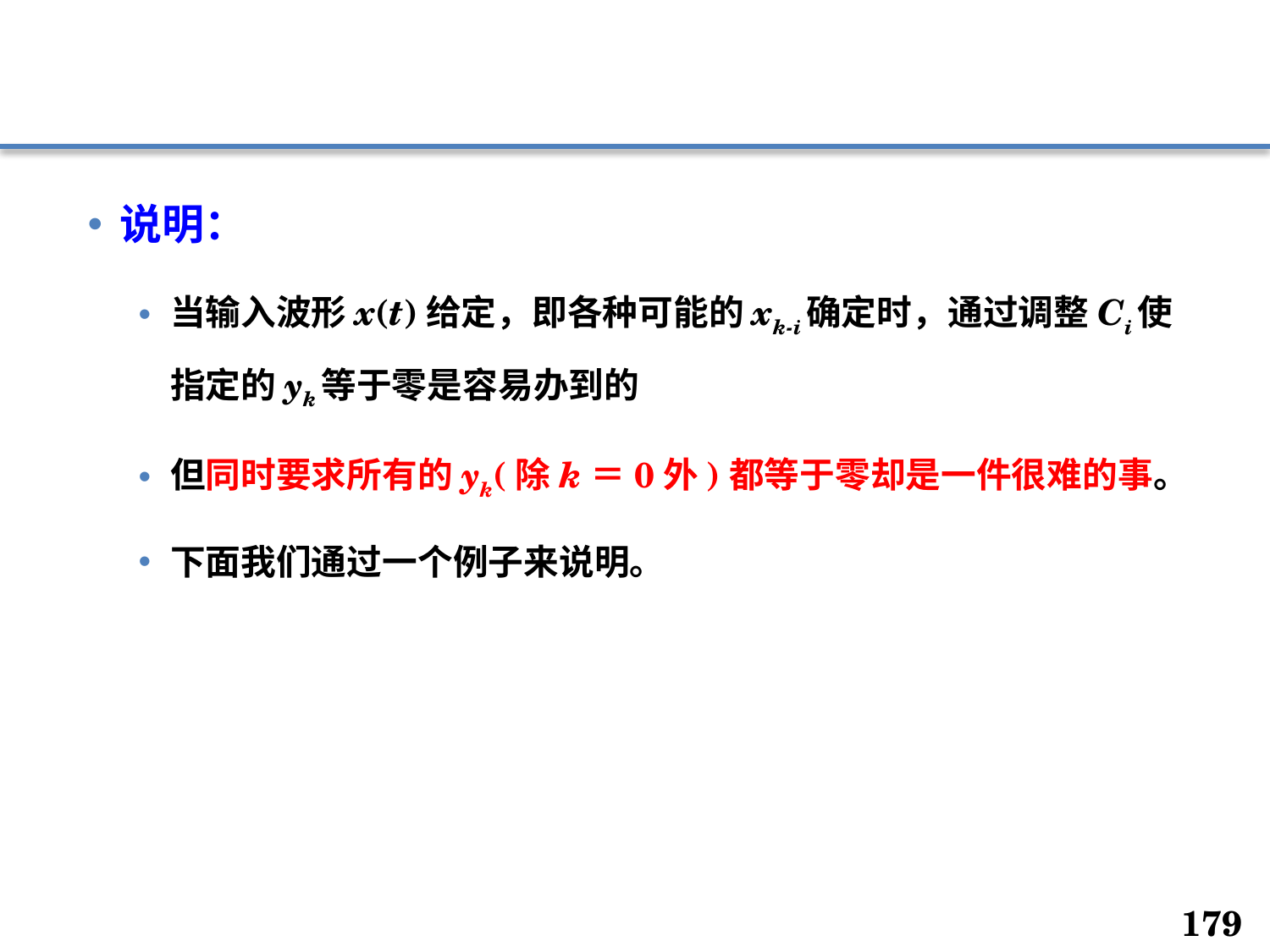

#
说明：
当输入波形x(t)给定，即各种可能的xk-i确定时，通过调整Ci使指定的yk等于零是容易办到的
但同时要求所有的yk(除k＝0外)都等于零却是一件很难的事。
下面我们通过一个例子来说明。
179